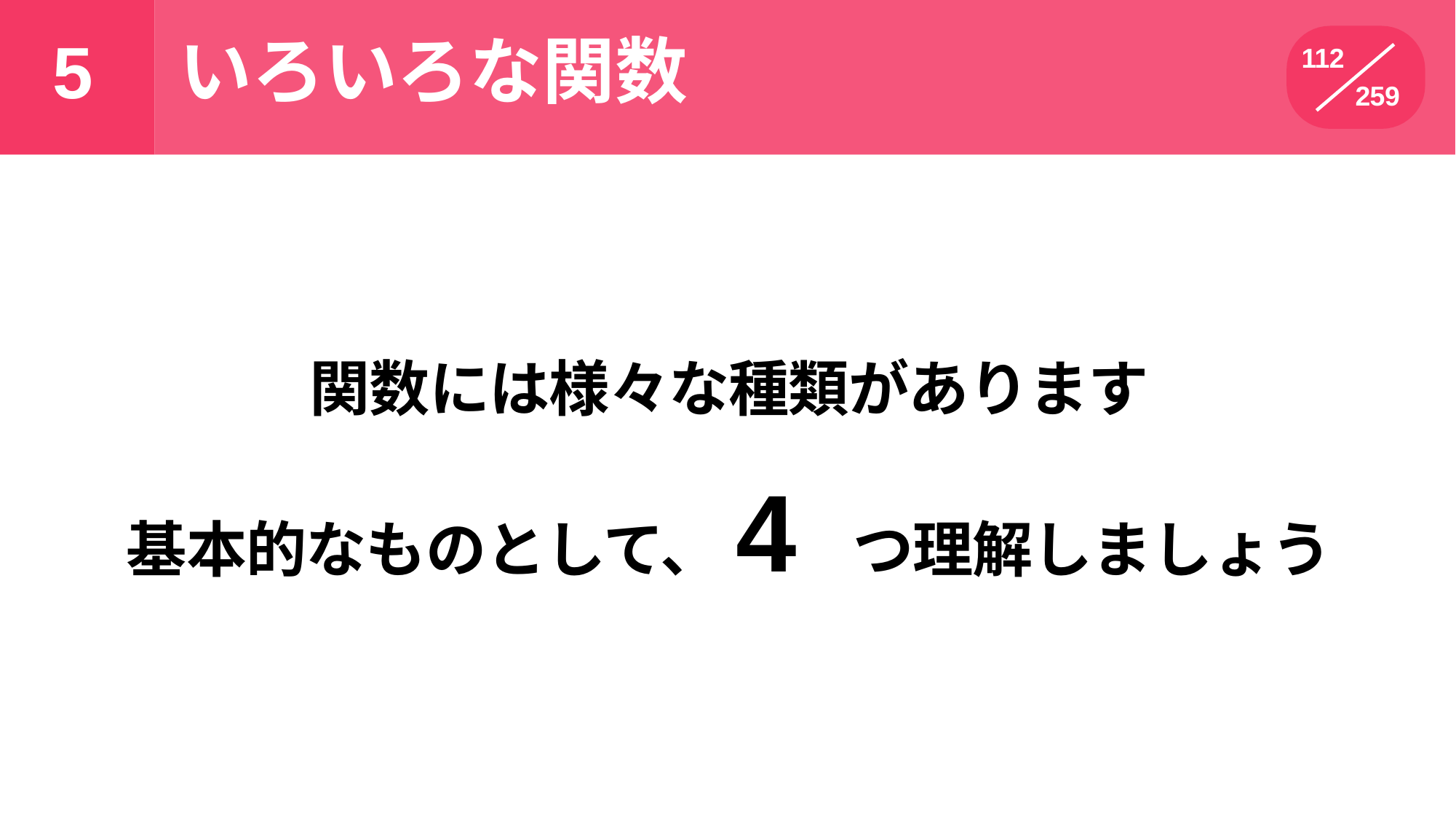

いろいろな関数
# 5
112
259
関数には様々な種類があります
基本的なものとして、4 つ理解しましょう